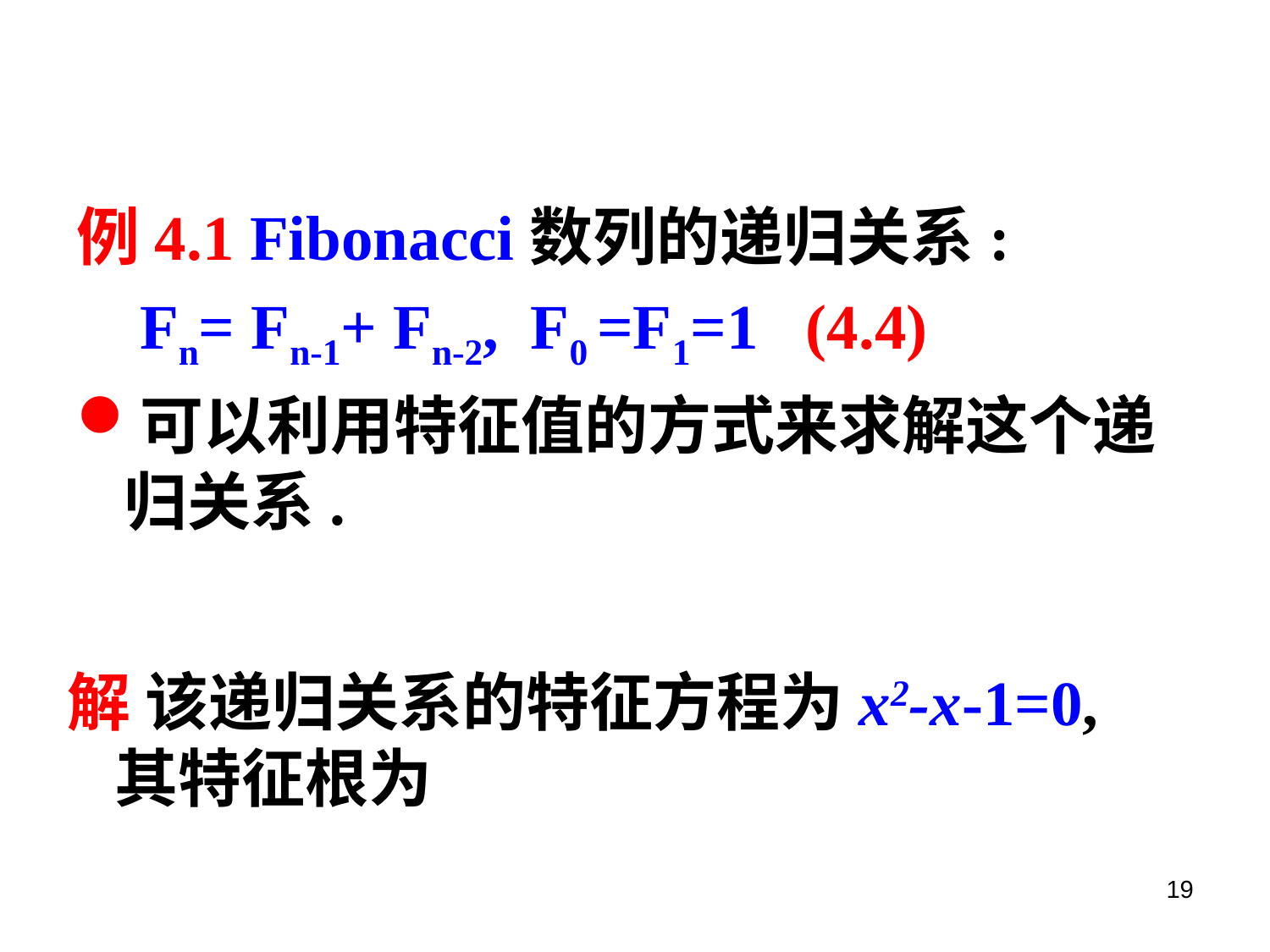

例4.1 Fibonacci数列的递归关系:
    Fn= Fn-1+ Fn-2,  F0 =F1=1   (4.4)
可以利用特征值的方式来求解这个递归关系.
解 该递归关系的特征方程为x2-x-1=0, 其特征根为
19